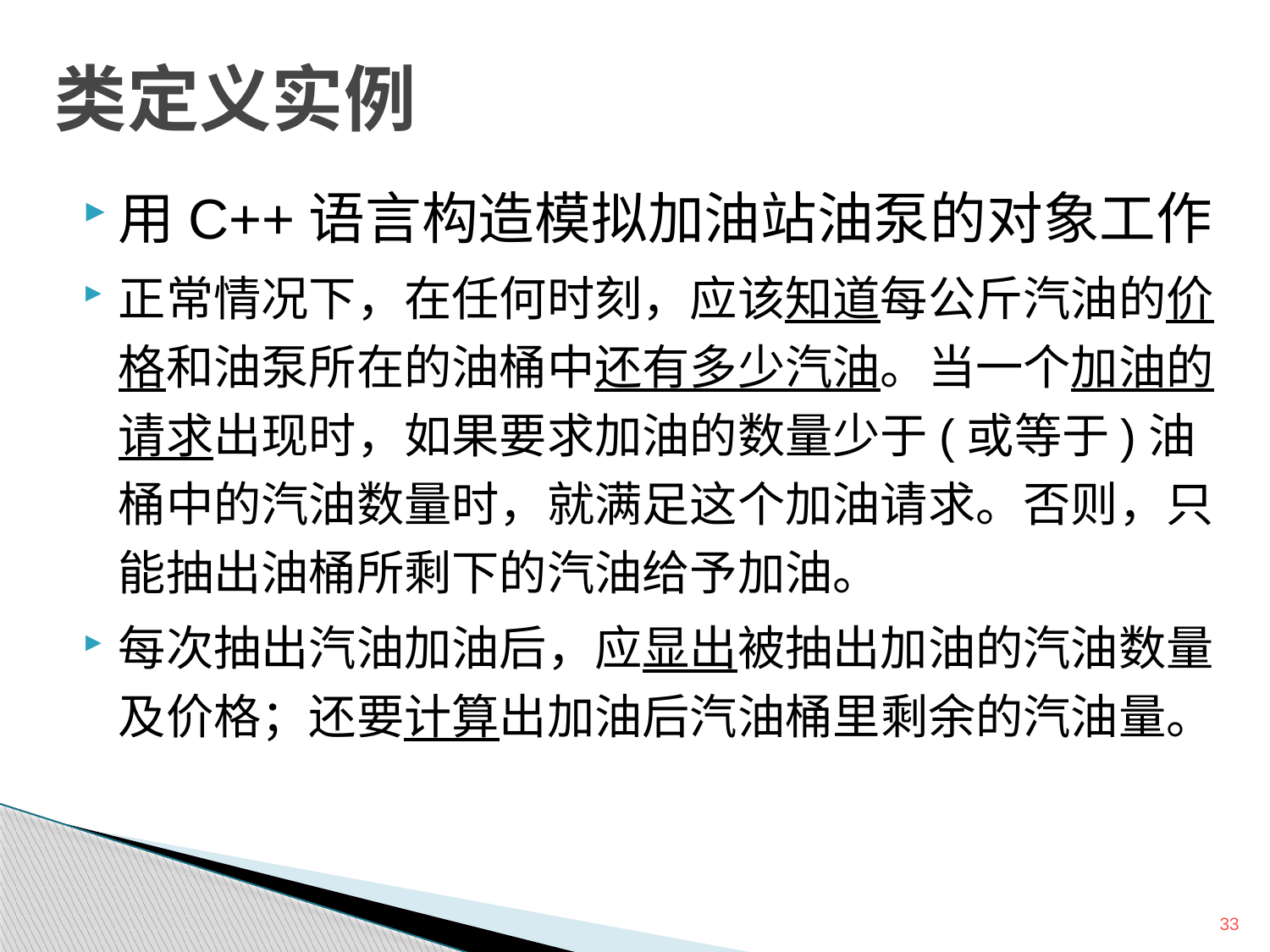

# 类定义实例
用C++语言构造模拟加油站油泵的对象工作
正常情况下，在任何时刻，应该知道每公斤汽油的价格和油泵所在的油桶中还有多少汽油。当一个加油的请求出现时，如果要求加油的数量少于(或等于)油桶中的汽油数量时，就满足这个加油请求。否则，只能抽出油桶所剩下的汽油给予加油。
每次抽出汽油加油后，应显出被抽出加油的汽油数量及价格；还要计算出加油后汽油桶里剩余的汽油量。

33